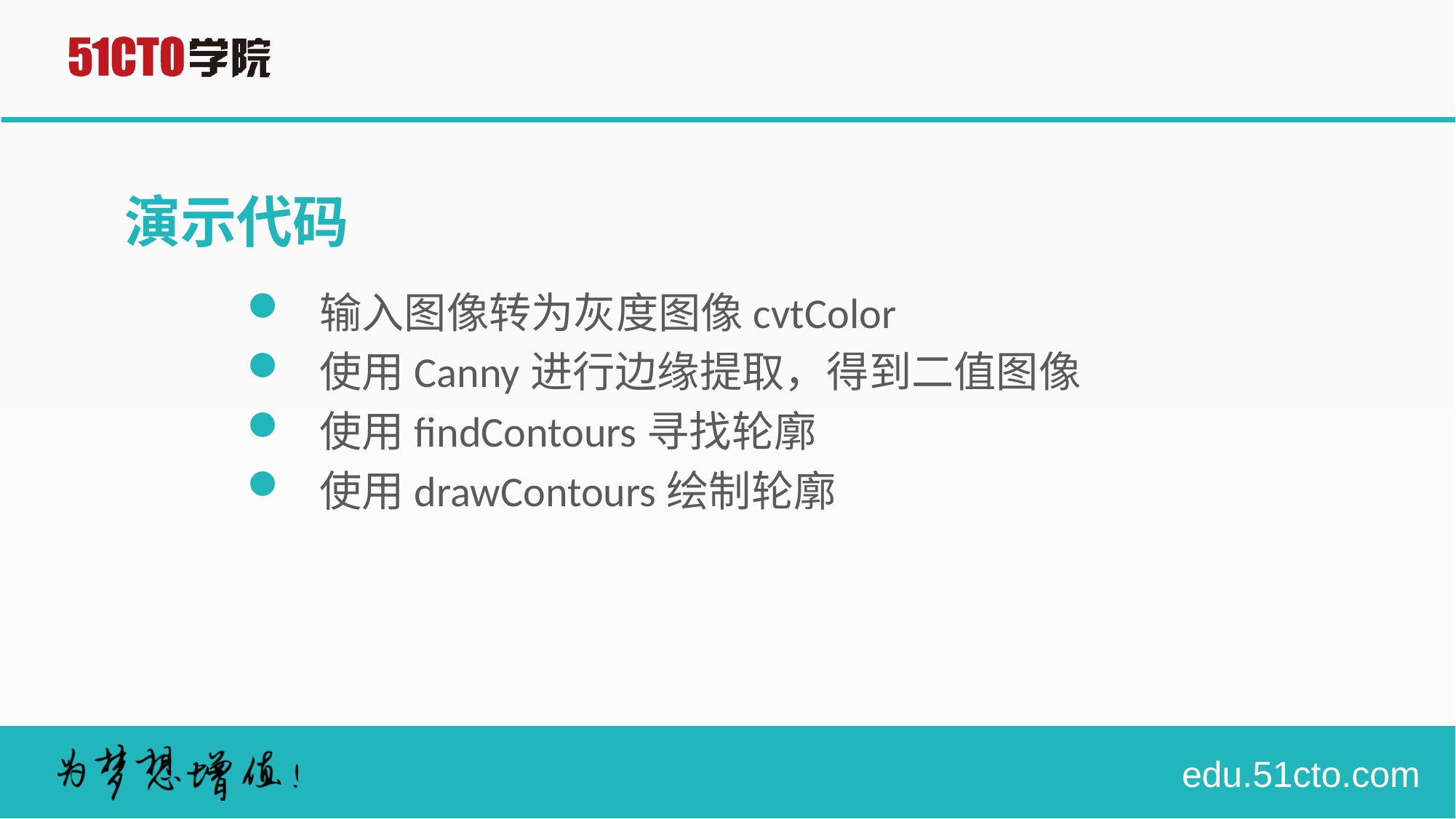

# 演示代码
输入图像转为灰度图像cvtColor
使用Canny进行边缘提取，得到二值图像
使用findContours寻找轮廓
使用drawContours绘制轮廓